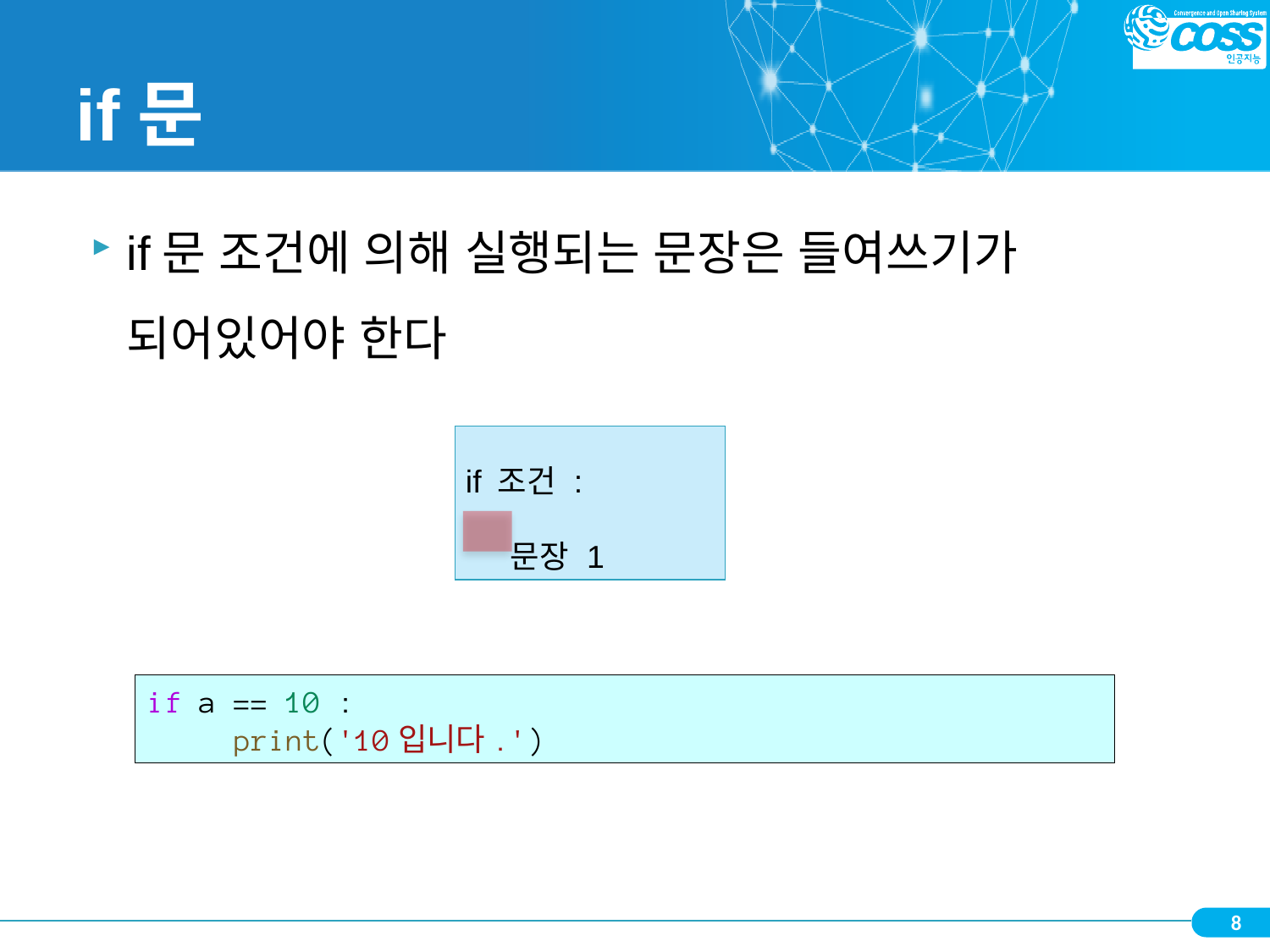

# if문
if문 조건에 의해 실행되는 문장은 들여쓰기가 되어있어야 한다

| if 조건 : 문장 1 |
| --- |

if a == 10 :
     print('10입니다.')